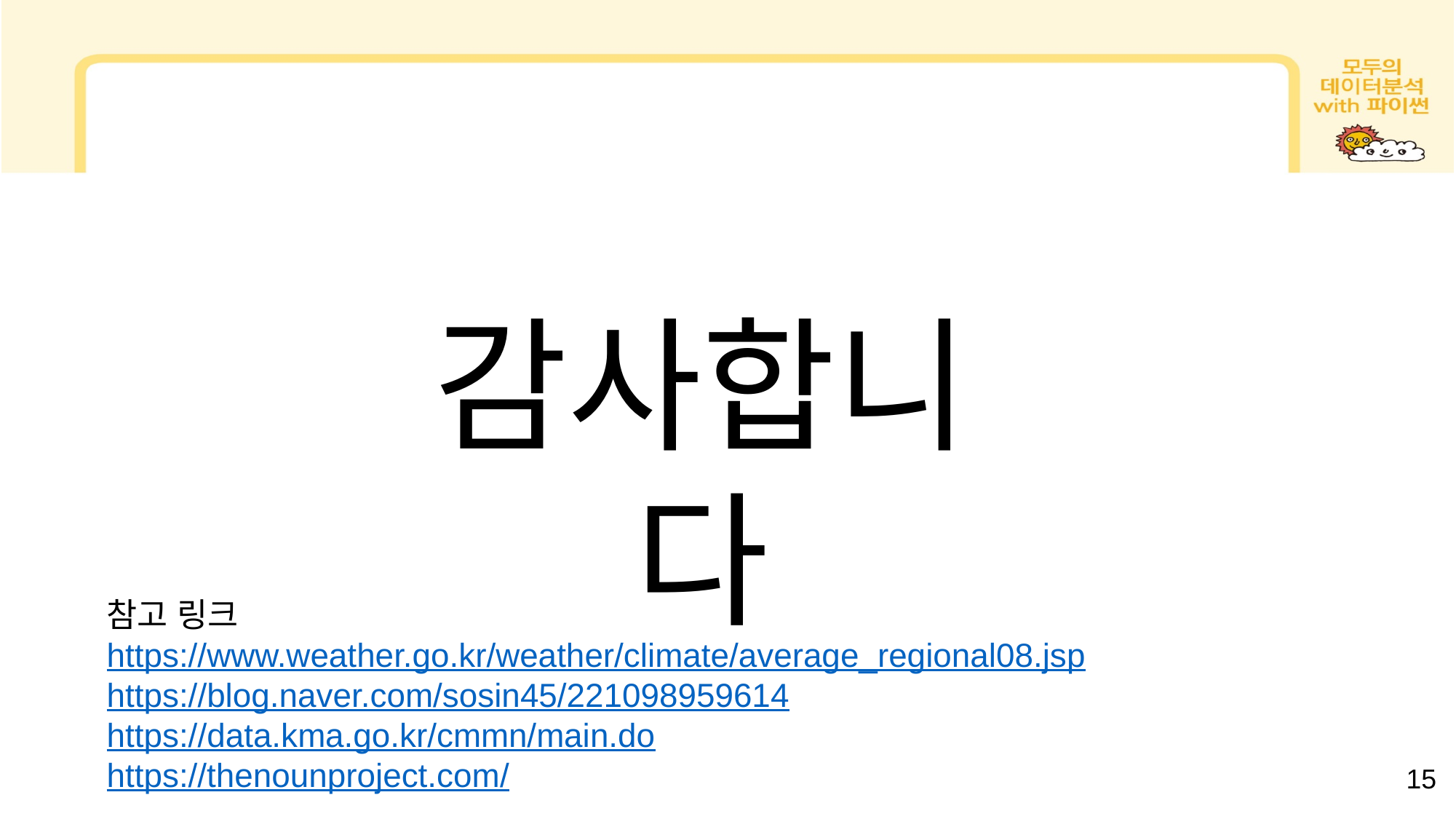

감사합니다
참고 링크
https://www.weather.go.kr/weather/climate/average_regional08.jsp
https://blog.naver.com/sosin45/221098959614
https://data.kma.go.kr/cmmn/main.do
https://thenounproject.com/
15